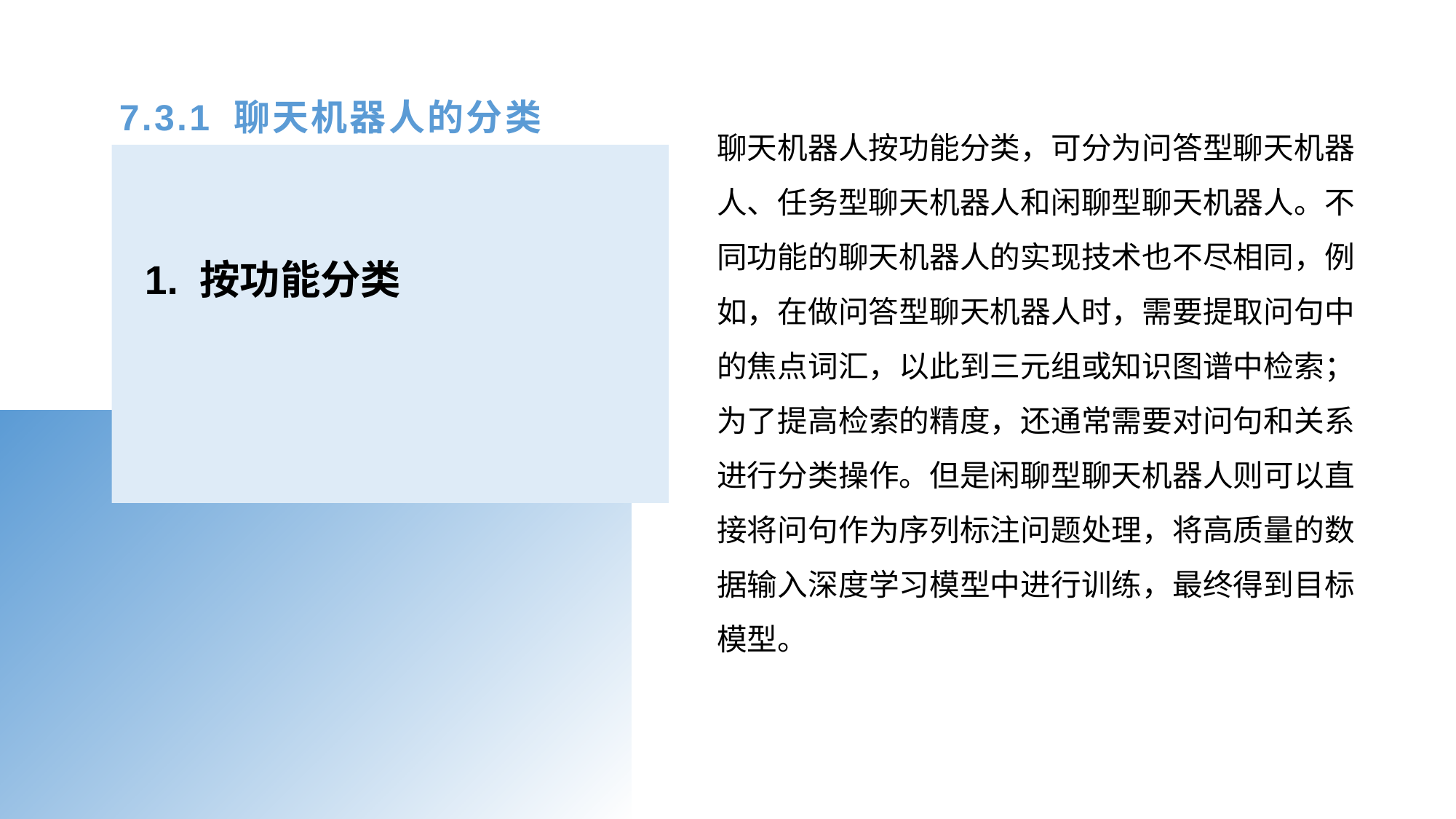

7.3.1 聊天机器人的分类
聊天机器人按功能分类，可分为问答型聊天机器人、任务型聊天机器人和闲聊型聊天机器人。不同功能的聊天机器人的实现技术也不尽相同，例如，在做问答型聊天机器人时，需要提取问句中的焦点词汇，以此到三元组或知识图谱中检索；为了提高检索的精度，还通常需要对问句和关系进行分类操作。但是闲聊型聊天机器人则可以直接将问句作为序列标注问题处理，将高质量的数据输入深度学习模型中进行训练，最终得到目标模型。

1. 按功能分类